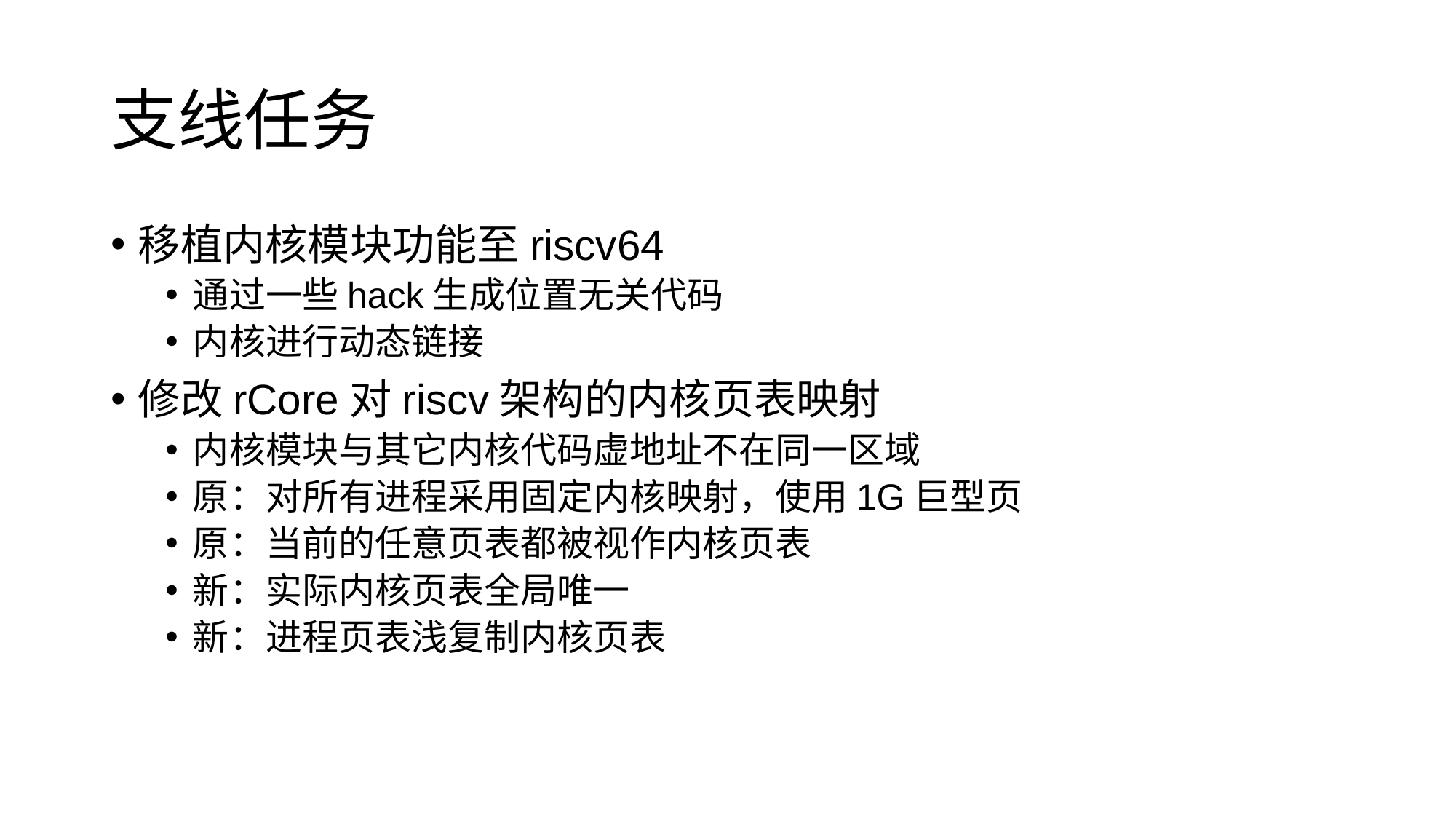

# 支线任务
移植内核模块功能至riscv64
通过一些hack生成位置无关代码
内核进行动态链接
修改rCore对riscv架构的内核页表映射
内核模块与其它内核代码虚地址不在同一区域
原：对所有进程采用固定内核映射，使用1G巨型页
原：当前的任意页表都被视作内核页表
新：实际内核页表全局唯一
新：进程页表浅复制内核页表